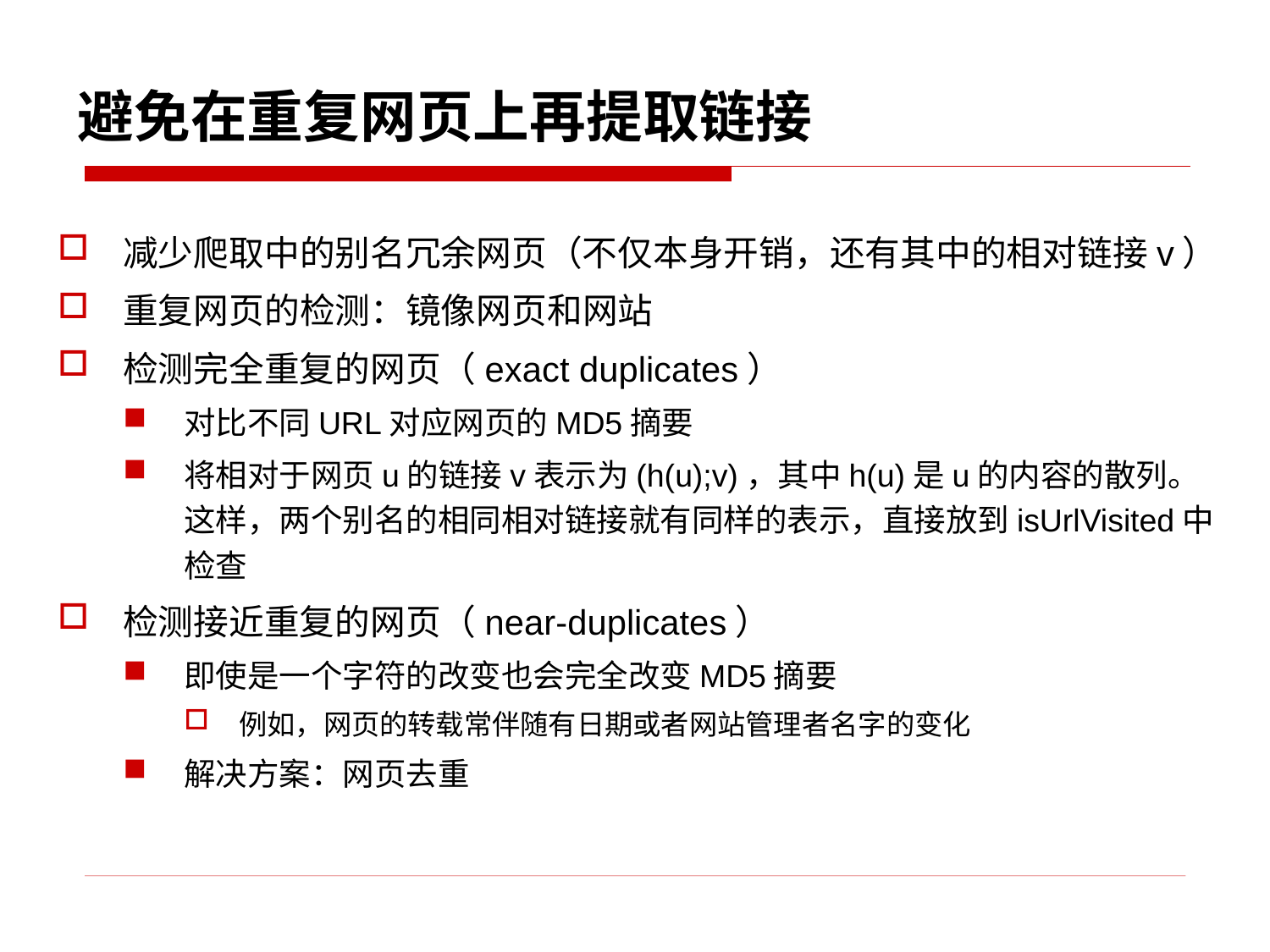

避免在重复网页上再提取链接
减少爬取中的别名冗余网页（不仅本身开销，还有其中的相对链接v）
重复网页的检测：镜像网页和网站
检测完全重复的网页（exact duplicates）
对比不同URL对应网页的MD5摘要
将相对于网页u的链接v表示为(h(u);v)，其中h(u)是u的内容的散列。这样，两个别名的相同相对链接就有同样的表示，直接放到isUrlVisited中检查
检测接近重复的网页（near-duplicates）
即使是一个字符的改变也会完全改变MD5摘要
例如，网页的转载常伴随有日期或者网站管理者名字的变化
解决方案：网页去重
40